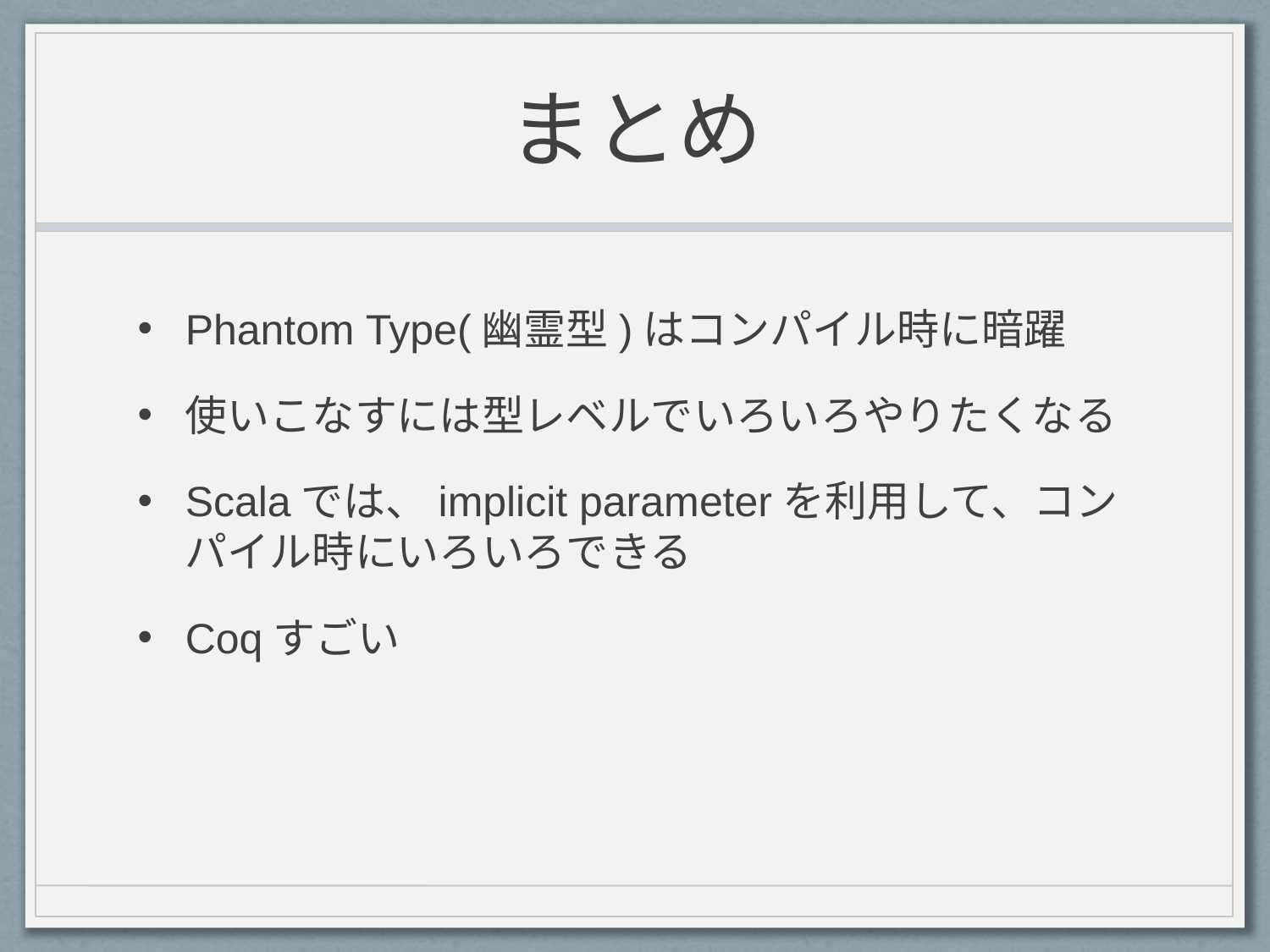

# まとめ
Phantom Type(幽霊型)はコンパイル時に暗躍
使いこなすには型レベルでいろいろやりたくなる
Scalaでは、implicit parameterを利用して、コンパイル時にいろいろできる
Coqすごい